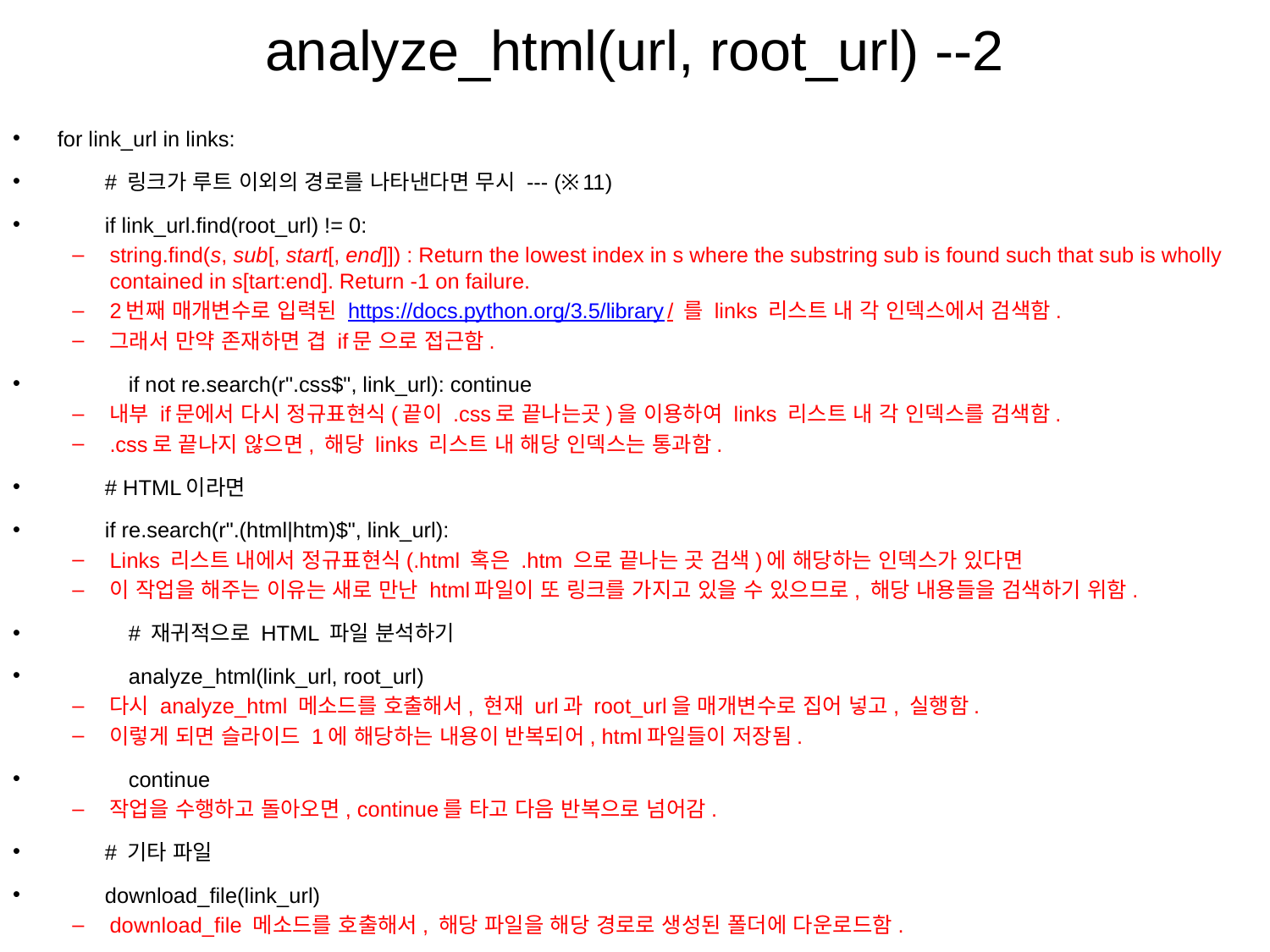

# analyze_html(url, root_url) --2
for link_url in links:
        # 링크가 루트 이외의 경로를 나타낸다면 무시 --- (※11)
        if link_url.find(root_url) != 0:
string.find(s, sub[, start[, end]]) : Return the lowest index in s where the substring sub is found such that sub is wholly contained in s[tart:end]. Return -1 on failure.
2번째 매개변수로 입력된 https://docs.python.org/3.5/library/ 를 links 리스트 내 각 인덱스에서 검색함.
그래서 만약 존재하면 겹 if문 으로 접근함.
            if not re.search(r".css$", link_url): continue
내부 if문에서 다시 정규표현식(끝이 .css로 끝나는곳)을 이용하여 links 리스트 내 각 인덱스를 검색함.
.css로 끝나지 않으면, 해당 links 리스트 내 해당 인덱스는 통과함.
        # HTML이라면
        if re.search(r".(html|htm)$", link_url):
Links 리스트 내에서 정규표현식(.html 혹은 .htm 으로 끝나는 곳 검색)에 해당하는 인덱스가 있다면
이 작업을 해주는 이유는 새로 만난 html파일이 또 링크를 가지고 있을 수 있으므로, 해당 내용들을 검색하기 위함.
            # 재귀적으로 HTML 파일 분석하기
            analyze_html(link_url, root_url)
다시 analyze_html 메소드를 호출해서, 현재 url과 root_url을 매개변수로 집어 넣고, 실행함.
이렇게 되면 슬라이드 1에 해당하는 내용이 반복되어, html파일들이 저장됨.
            continue
작업을 수행하고 돌아오면, continue를 타고 다음 반복으로 넘어감.
        # 기타 파일
        download_file(link_url)
download_file 메소드를 호출해서, 해당 파일을 해당 경로로 생성된 폴더에 다운로드함.